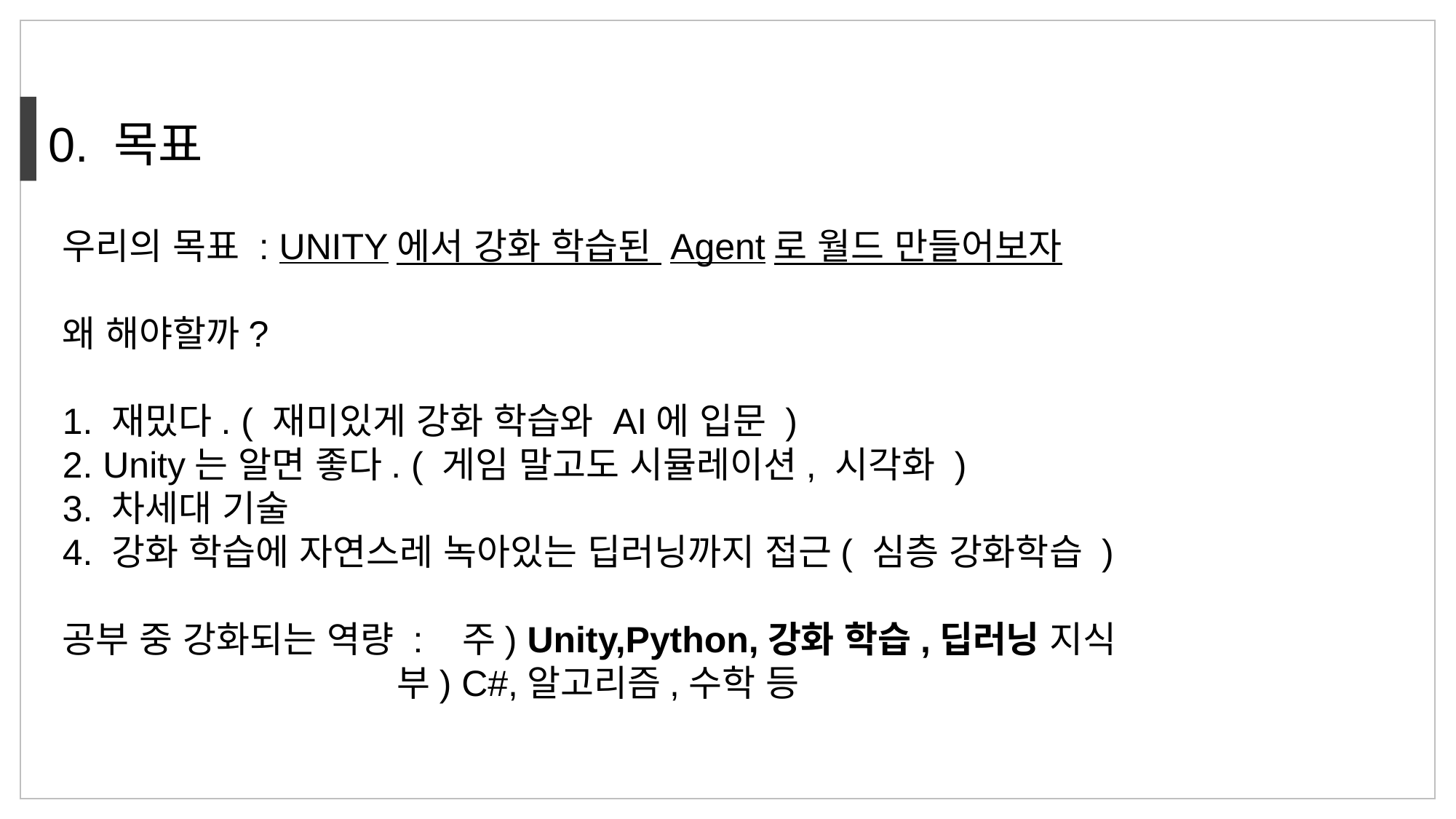

0. 목표
우리의 목표 : UNITY에서 강화 학습된 Agent로 월드 만들어보자

왜 해야할까?

1. 재밌다. ( 재미있게 강화 학습와 AI에 입문 )
2. Unity는 알면 좋다. ( 게임 말고도 시뮬레이션, 시각화 )
3. 차세대 기술
4. 강화 학습에 자연스레 녹아있는 딥러닝까지 접근( 심층 강화학습 )

공부 중 강화되는 역량 :   주) Unity,Python,강화 학습,딥러닝 지식
                                부) C#,알고리즘,수학 등